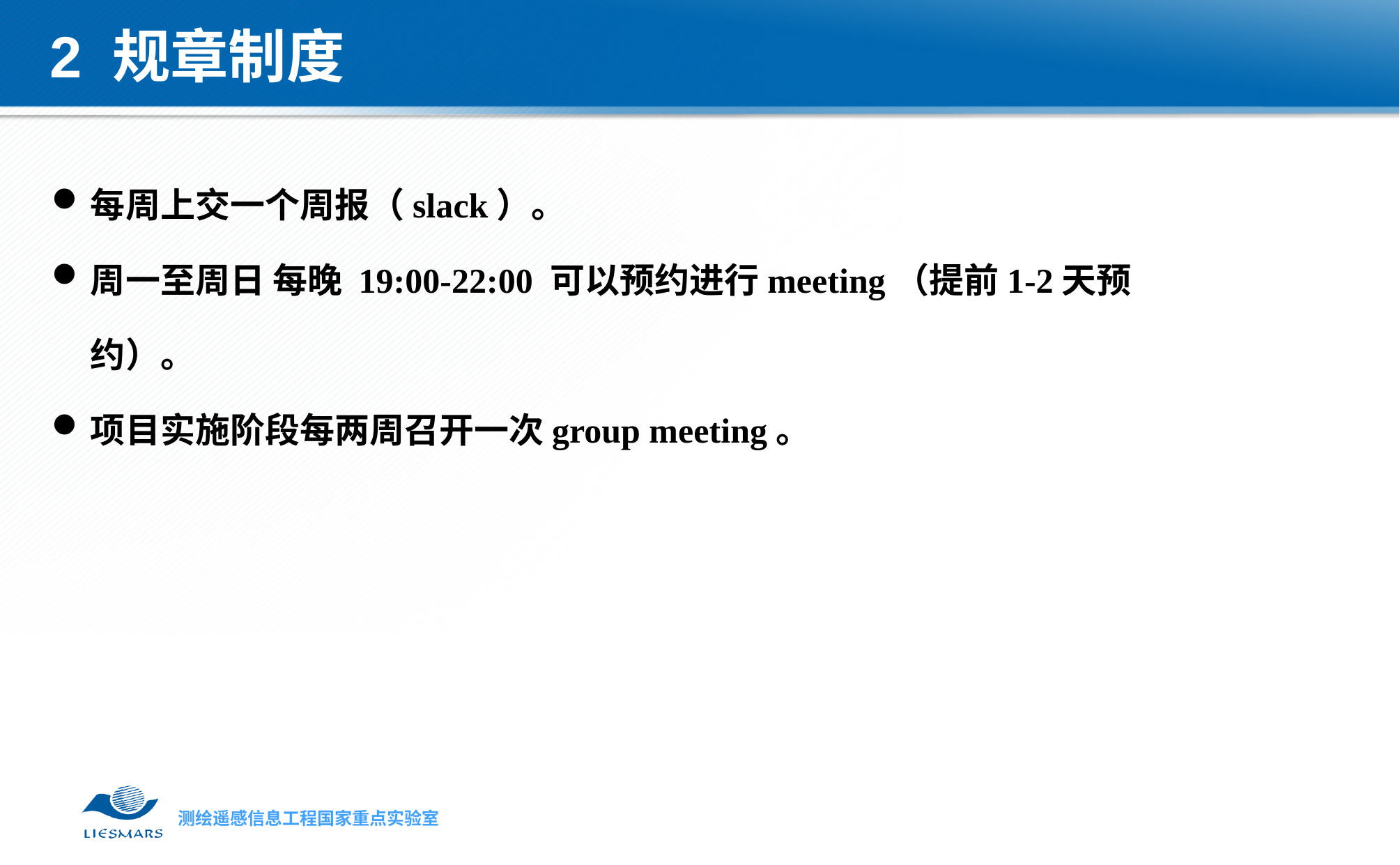

2 规章制度
每周上交一个周报（slack）。
周一至周日 每晚 19:00-22:00 可以预约进行meeting（提前1-2天预约）。
项目实施阶段每两周召开一次group meeting。